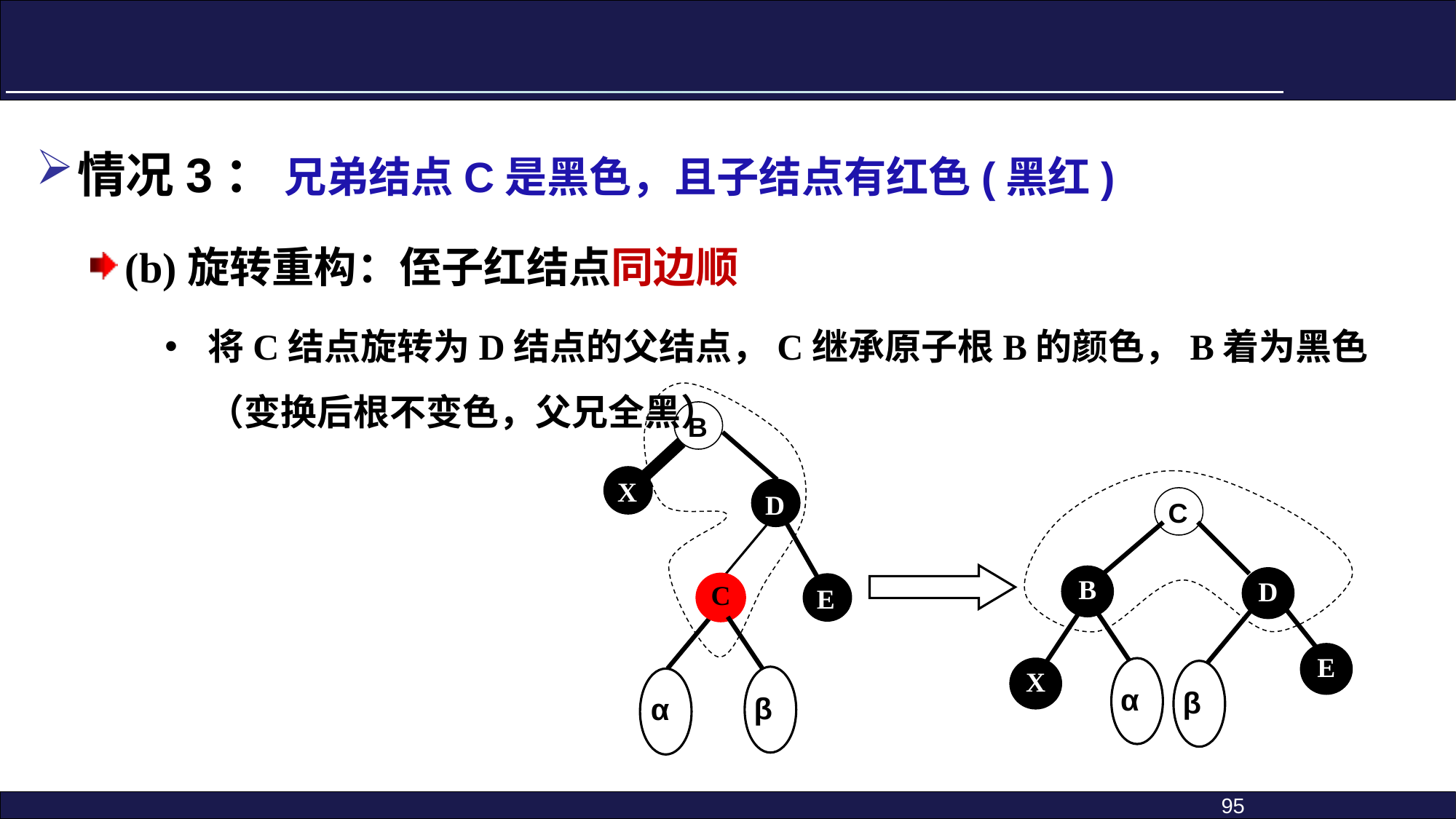

情况3： 兄弟结点C是黑色，且子结点有红色(黑红)
(b)旋转重构：侄子红结点同边顺
将C结点旋转为D结点的父结点，C继承原子根B的颜色，B着为黑色（变换后根不变色，父兄全黑）

B

X

D
C

B
D

E

X

α
β

C
E

β
α
95